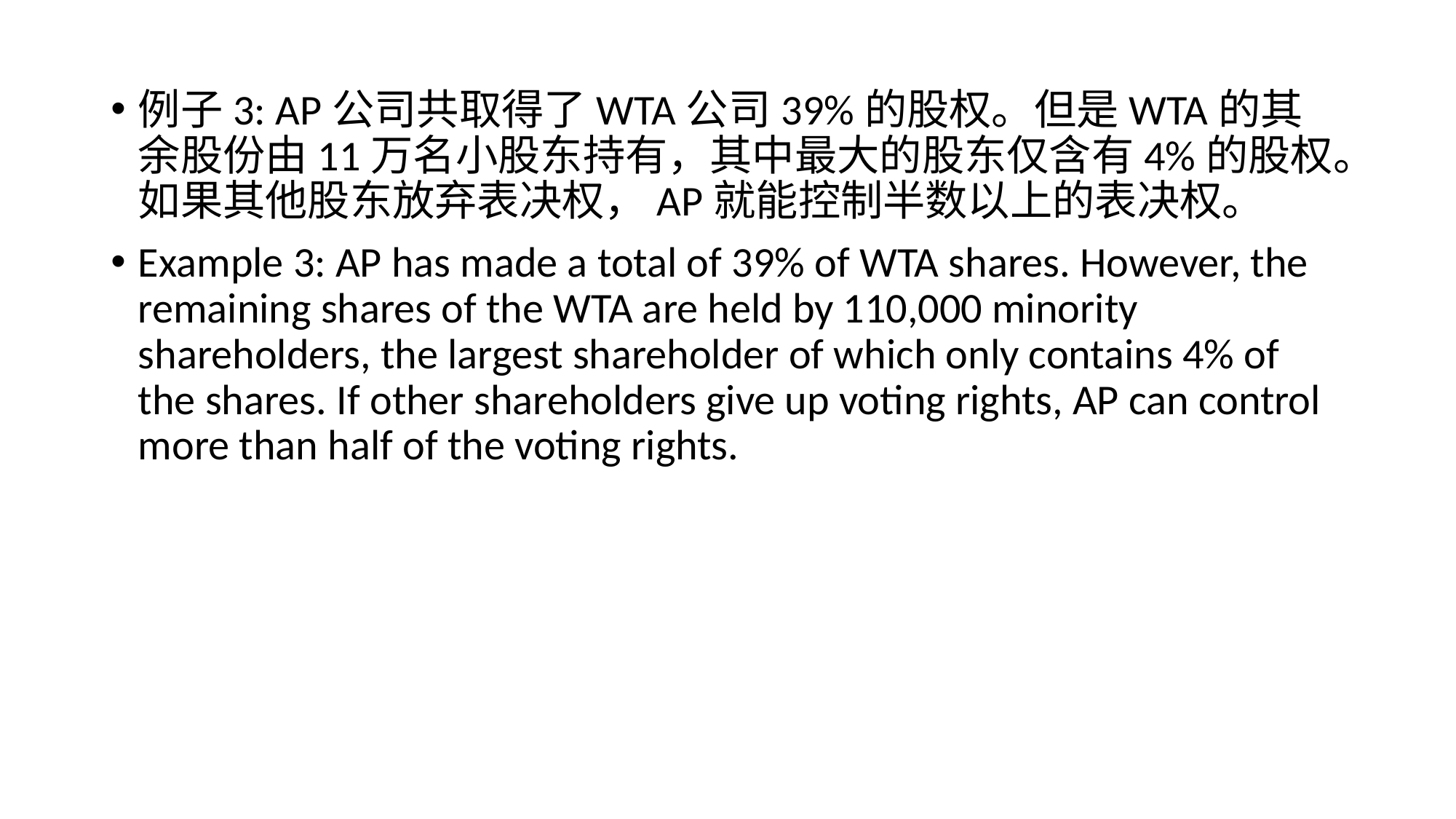

例子3: AP公司共取得了WTA公司39%的股权。但是WTA的其余股份由11万名小股东持有，其中最大的股东仅含有4%的股权。如果其他股东放弃表决权，AP就能控制半数以上的表决权。
Example 3: AP has made a total of 39% of WTA shares. However, the remaining shares of the WTA are held by 110,000 minority shareholders, the largest shareholder of which only contains 4% of the shares. If other shareholders give up voting rights, AP can control more than half of the voting rights.